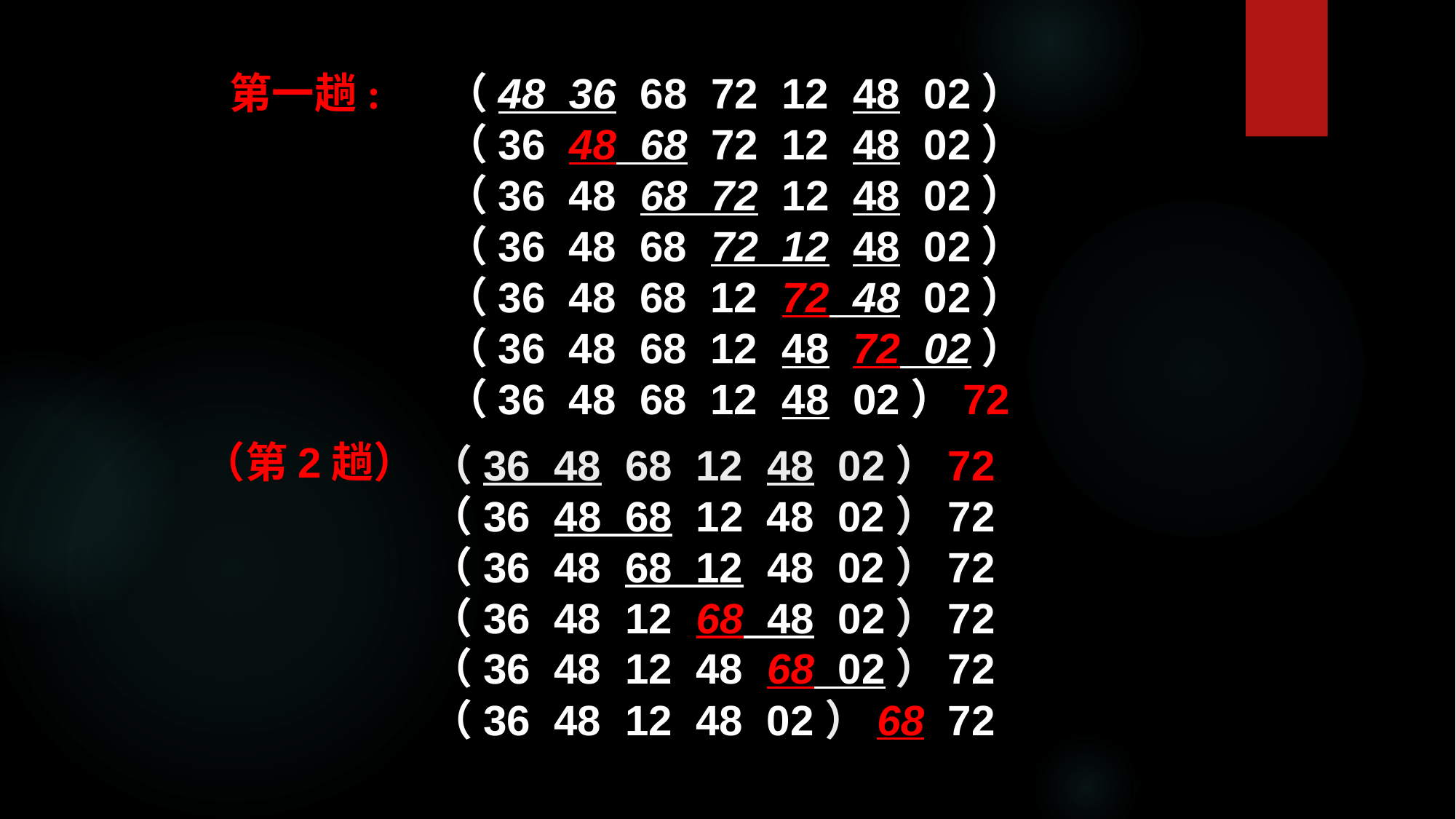

第一趟:
（48  36  68  72  12  48  02）
（36  48  68  72  12  48  02）
（36  48  68  72  12  48  02）
（36  48  68  72  12  48  02）
（36  48  68  12  72  48  02）
（36  48  68  12  48  72  02）
（36  48  68  12  48  02）72
（第2趟）
（36  48  68  12  48  02）72
（36  48  68  12  48  02）72
（36  48  68  12  48  02）72
（36  48  12  68  48  02）72
（36  48  12  48  68  02）72
（36  48  12  48  02）68  72